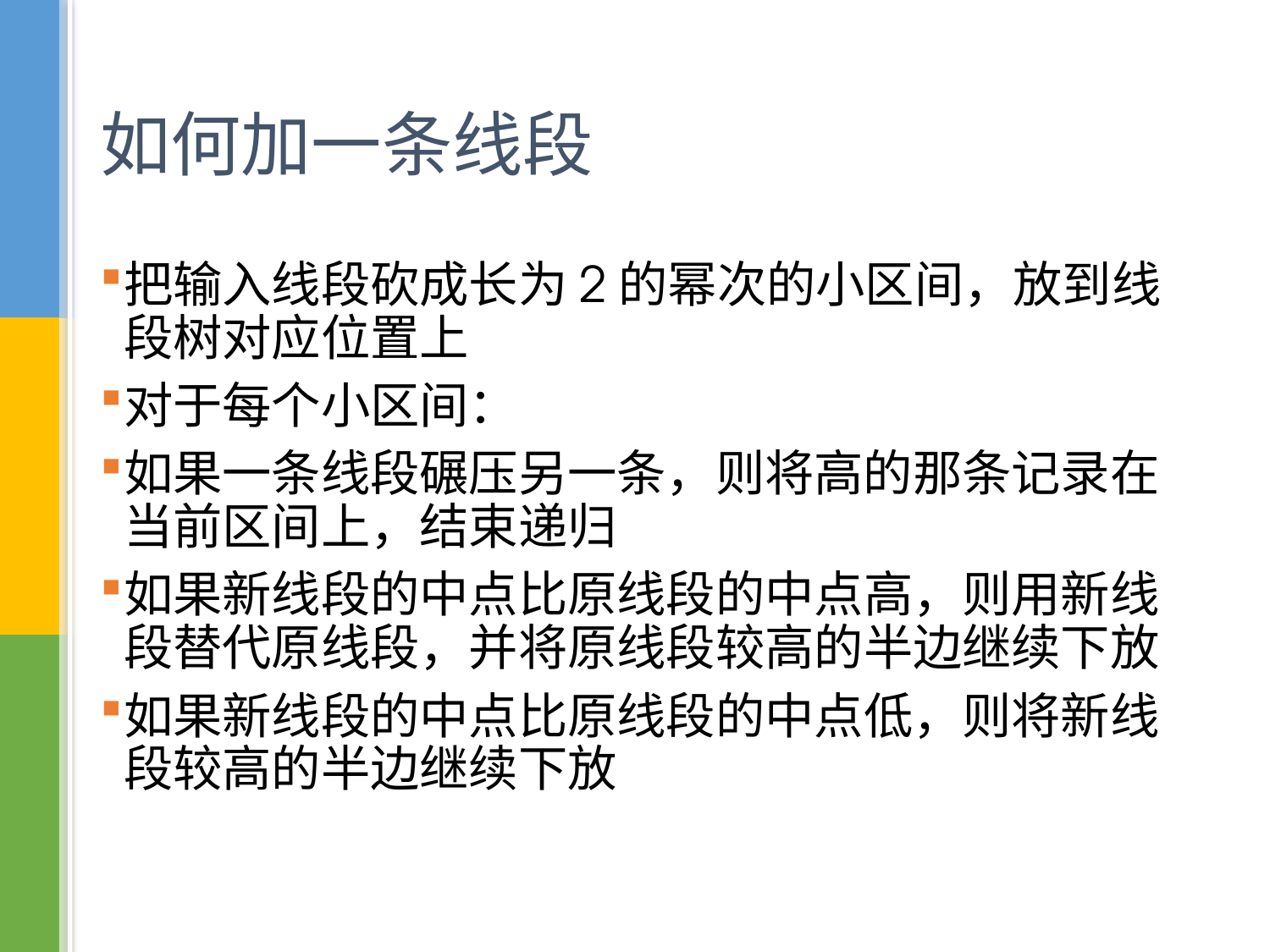

# 如何加一条线段
把输入线段砍成长为2的幂次的小区间，放到线段树对应位置上
对于每个小区间：
如果一条线段碾压另一条，则将高的那条记录在当前区间上，结束递归
如果新线段的中点比原线段的中点高，则用新线段替代原线段，并将原线段较高的半边继续下放
如果新线段的中点比原线段的中点低，则将新线段较高的半边继续下放